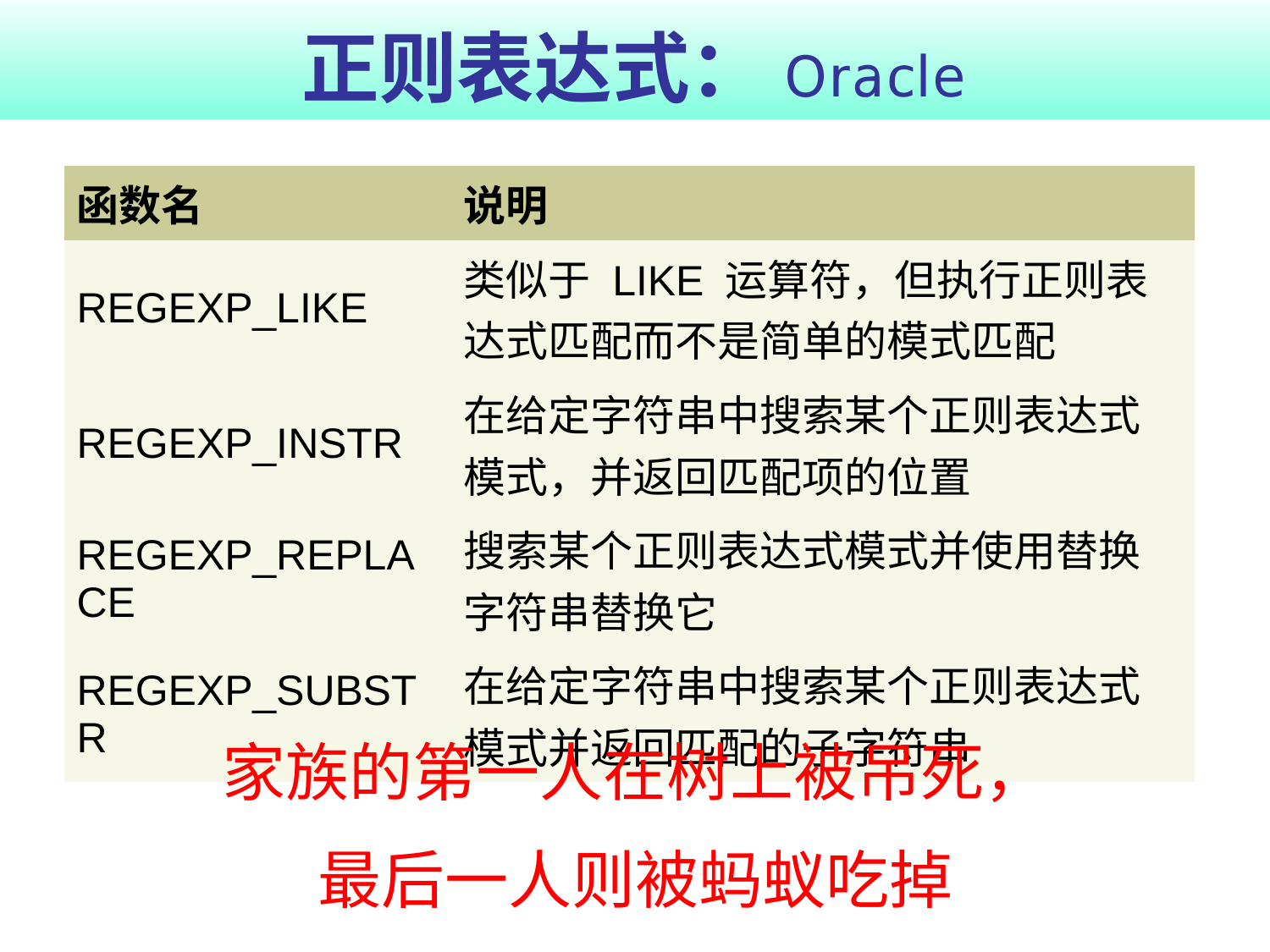

# 正则表达式：Oracle
| 函数名 | 说明 |
| --- | --- |
| REGEXP\_LIKE | 类似于 LIKE 运算符，但执行正则表达式匹配而不是简单的模式匹配 |
| REGEXP\_INSTR | 在给定字符串中搜索某个正则表达式模式，并返回匹配项的位置 |
| REGEXP\_REPLACE | 搜索某个正则表达式模式并使用替换字符串替换它 |
| REGEXP\_SUBSTR | 在给定字符串中搜索某个正则表达式模式并返回匹配的子字符串 |
家族的第一人在树上被吊死，
最后一人则被蚂蚁吃掉